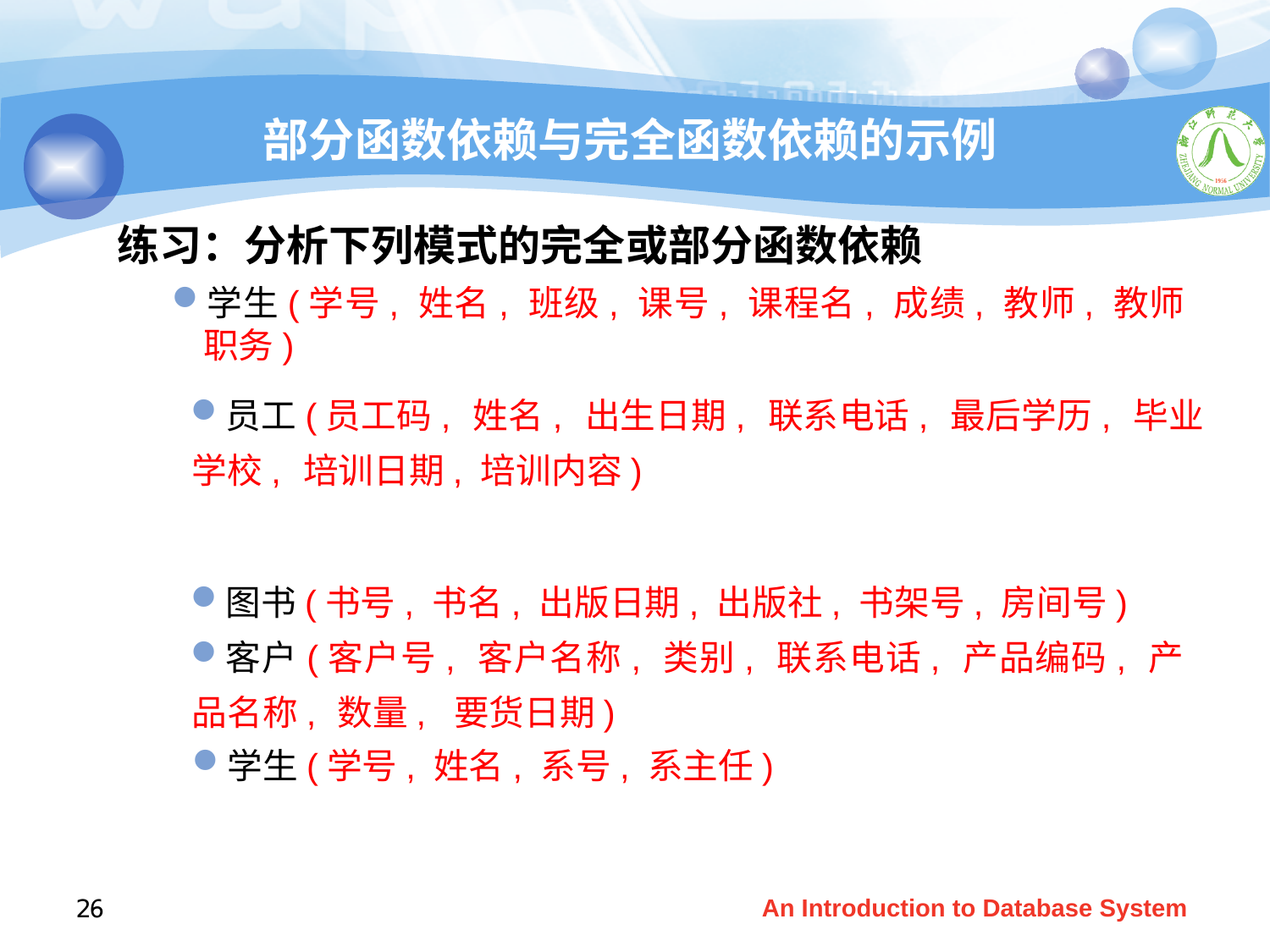

# 部分函数依赖与完全函数依赖的示例
练习：分析下列模式的完全或部分函数依赖
学生(学号, 姓名, 班级, 课号, 课程名, 成绩, 教师, 教师职务)
员工(员工码, 姓名, 出生日期, 联系电话, 最后学历, 毕业学校, 培训日期, 培训内容)
图书(书号, 书名, 出版日期, 出版社, 书架号, 房间号)
客户(客户号, 客户名称, 类别, 联系电话, 产品编码, 产品名称, 数量,  要货日期)
学生(学号, 姓名, 系号, 系主任)
26
An Introduction to Database System